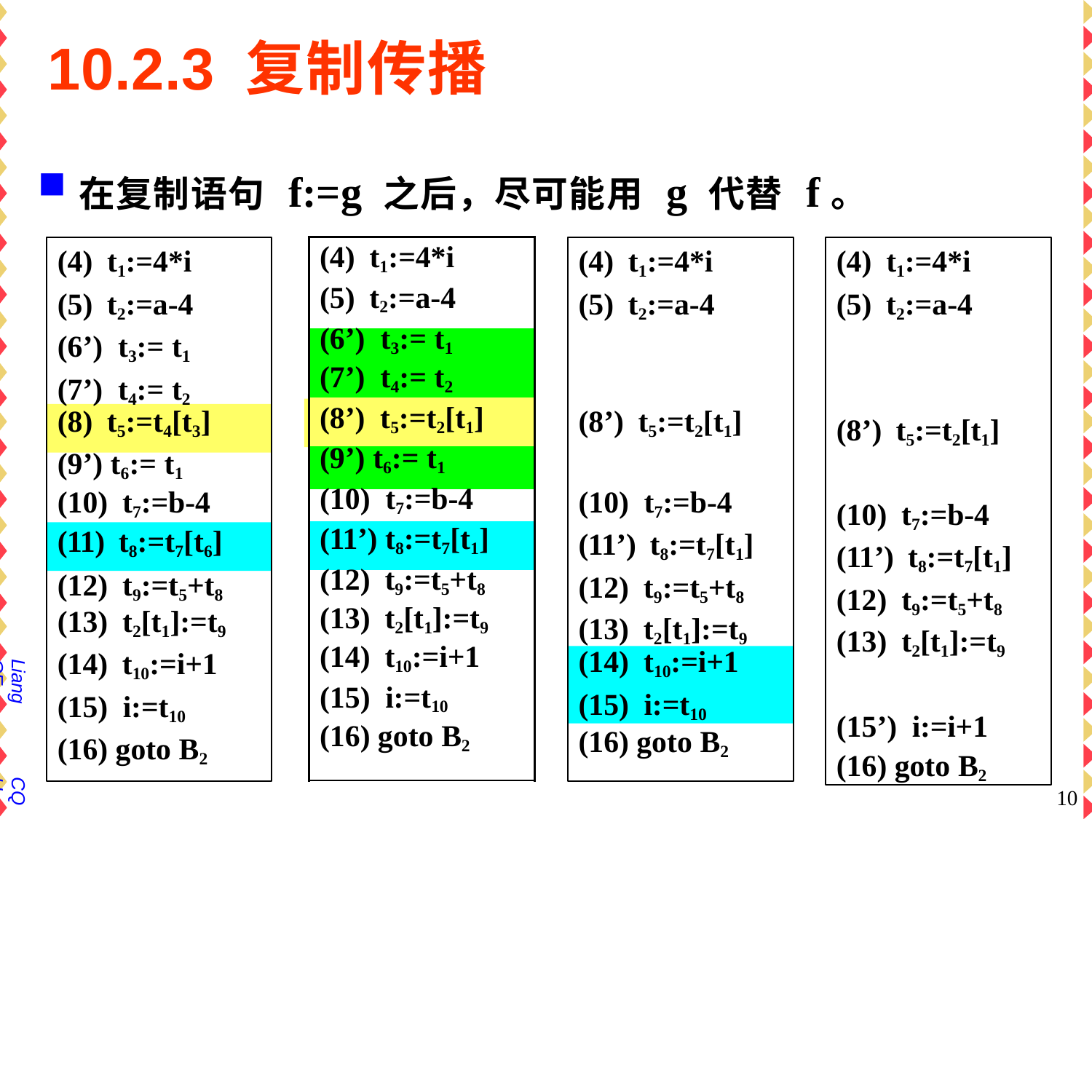

# 10.2.3 复制传播
在复制语句 f:=g 之后，尽可能用 g 代替 f。
(4) t1:=4*i
(5) t2:=a-4
(6’)  t3:= t1
(7’)  t4:= t2
(4) t1:=4*i
(5) t2:=a-4
| (4) t1:=4\*i (5) t2:=a-4 |
| --- |
| (6’) t3:= t1 (7’) t4:= t2 |
| (8’) t5:=t2[t1] |
| (9’) t6:= t1 |
| (10) t7:=b-4 |
| (11’) t8:=t7[t1] |
| (12) t9:=t5+t8 (13) t2[t1]:=t9 (14) t10:=i+1 (15) i:=t10 (16) goto B2 |

(4) t1:=4*i
(5) t2:=a-4

(8’) t5:=t2[t1]

(10) t7:=b-4
(11’) t8:=t7[t1]
(12) t9:=t5+t8
(13) t2[t1]:=t9

(15’) i:=i+1
(16) goto B2
(8) t5:=t4[t3]
(9’) t6:= t1

(8’) t5:=t2[t1]

(10) t7:=b-4
(11’) t8:=t7[t1]
(12) t9:=t5+t8
(13) t2[t1]:=t9
(10) t7:=b-4
(11) t8:=t7[t6]
(12) t9:=t5+t8

(13) t2[t1]:=t9
(14) t10:=i+1
(15) i:=t10
(16) goto B2
(14) t10:=i+1
(15) i:=t10

Liang GE
(16) goto B2
CQU
10